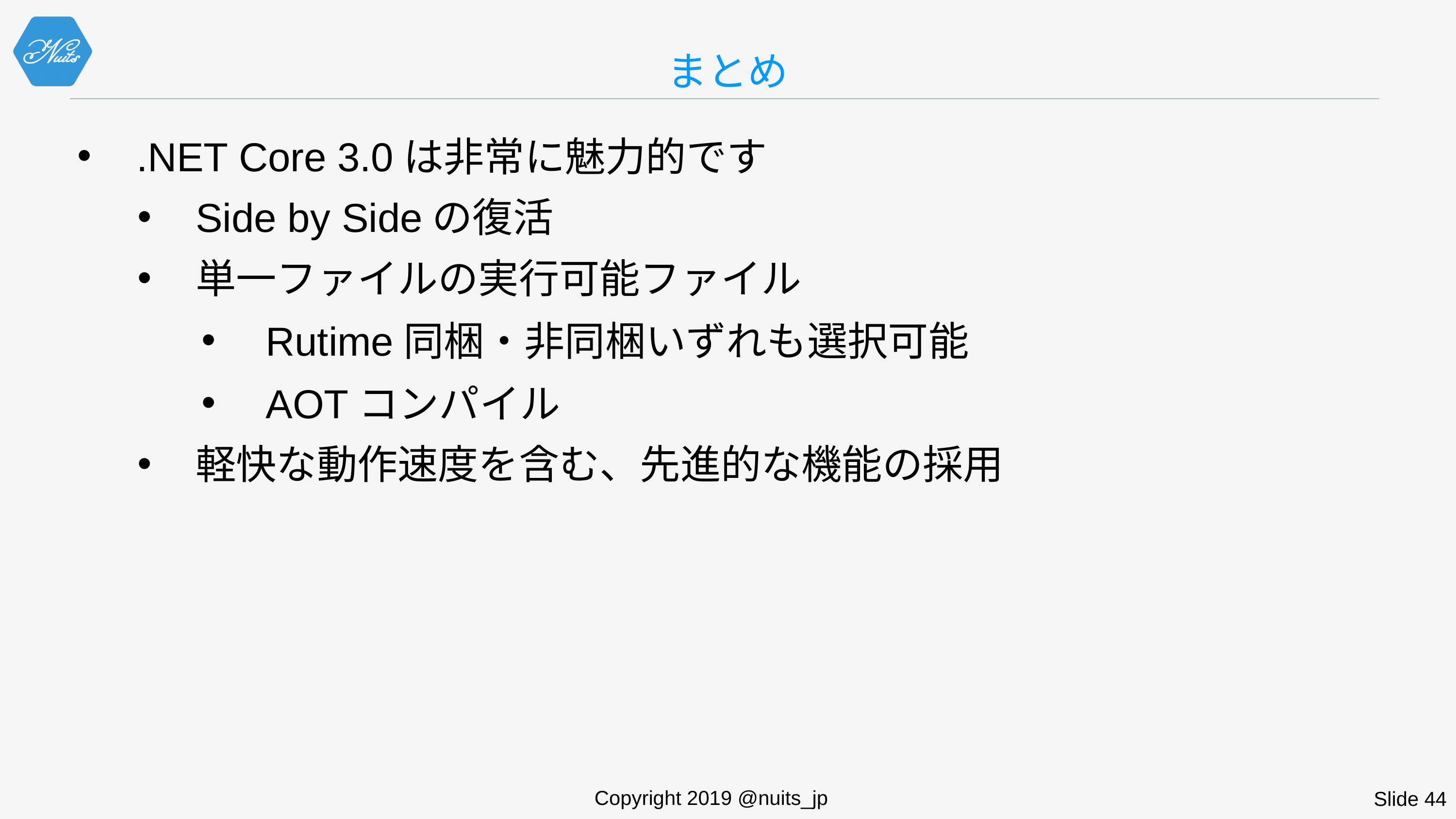

# まとめ
.NET Core 3.0は非常に魅力的です
Side by Sideの復活
単一ファイルの実行可能ファイル
Rutime同梱・非同梱いずれも選択可能
AOTコンパイル
軽快な動作速度を含む、先進的な機能の採用

Copyright 2019 @nuits_jp
Slide 44